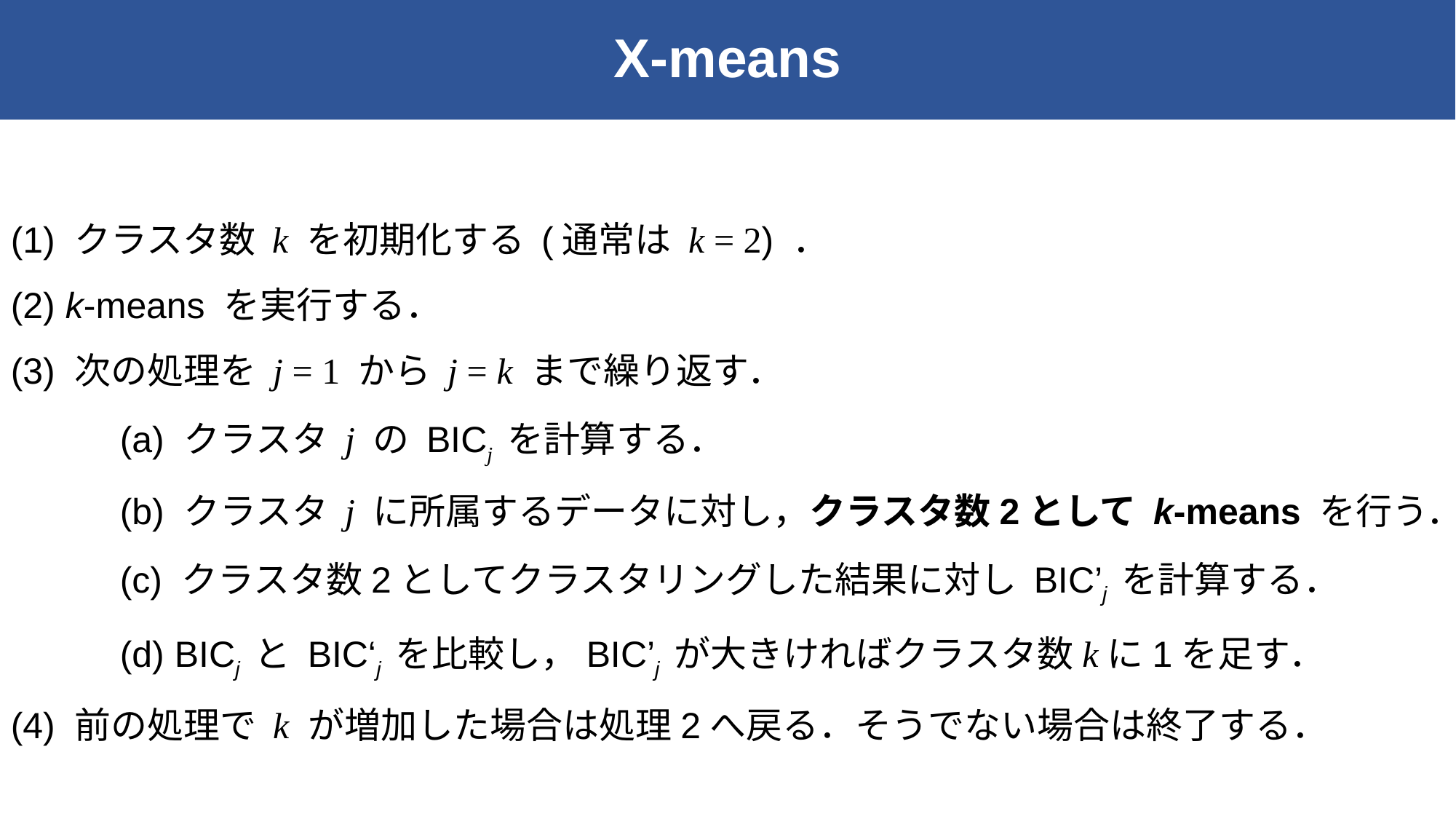

# X-means
(1) クラスタ数 k を初期化する (通常は k = 2) ．
(2) k-means を実行する．
(3) 次の処理を j = 1 から j = k まで繰り返す．
	(a) クラスタ j の BICj を計算する．
	(b) クラスタ j に所属するデータに対し，クラスタ数2として k-means を行う．
	(c) クラスタ数2としてクラスタリングした結果に対し BIC’j を計算する．
	(d) BICj と BIC‘j を比較し，BIC’j が大きければクラスタ数kに1を足す．
(4) 前の処理で k が増加した場合は処理2へ戻る．そうでない場合は終了する．